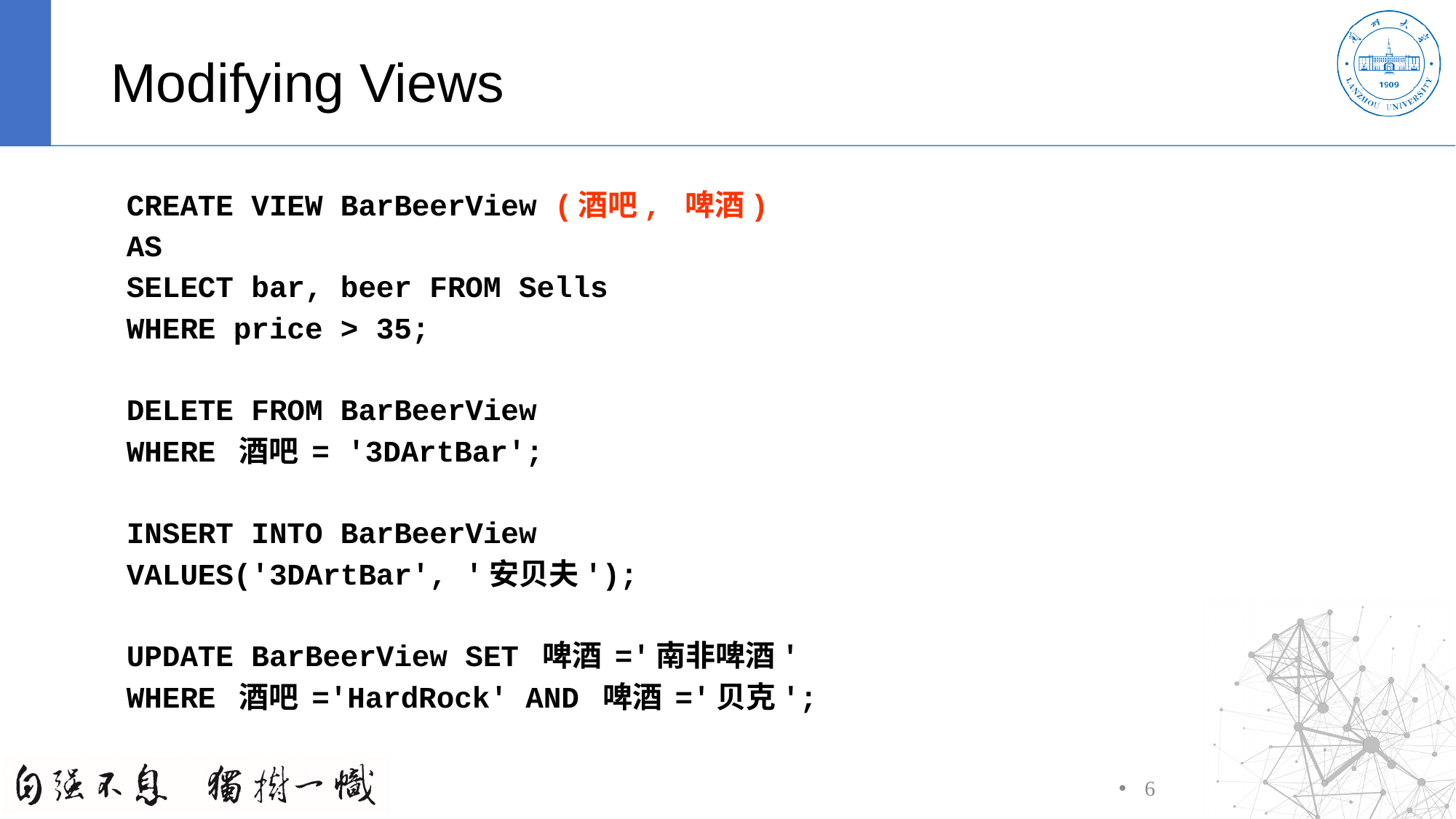

# Modifying Views
CREATE VIEW BarBeerView (酒吧, 啤酒)
AS
SELECT bar, beer FROM Sells
WHERE price > 35;

DELETE FROM BarBeerView
WHERE 酒吧 = '3DArtBar';

INSERT INTO BarBeerView
VALUES('3DArtBar', '安贝夫');

UPDATE BarBeerView SET 啤酒 ='南非啤酒'
WHERE 酒吧 ='HardRock' AND 啤酒 ='贝克';
6